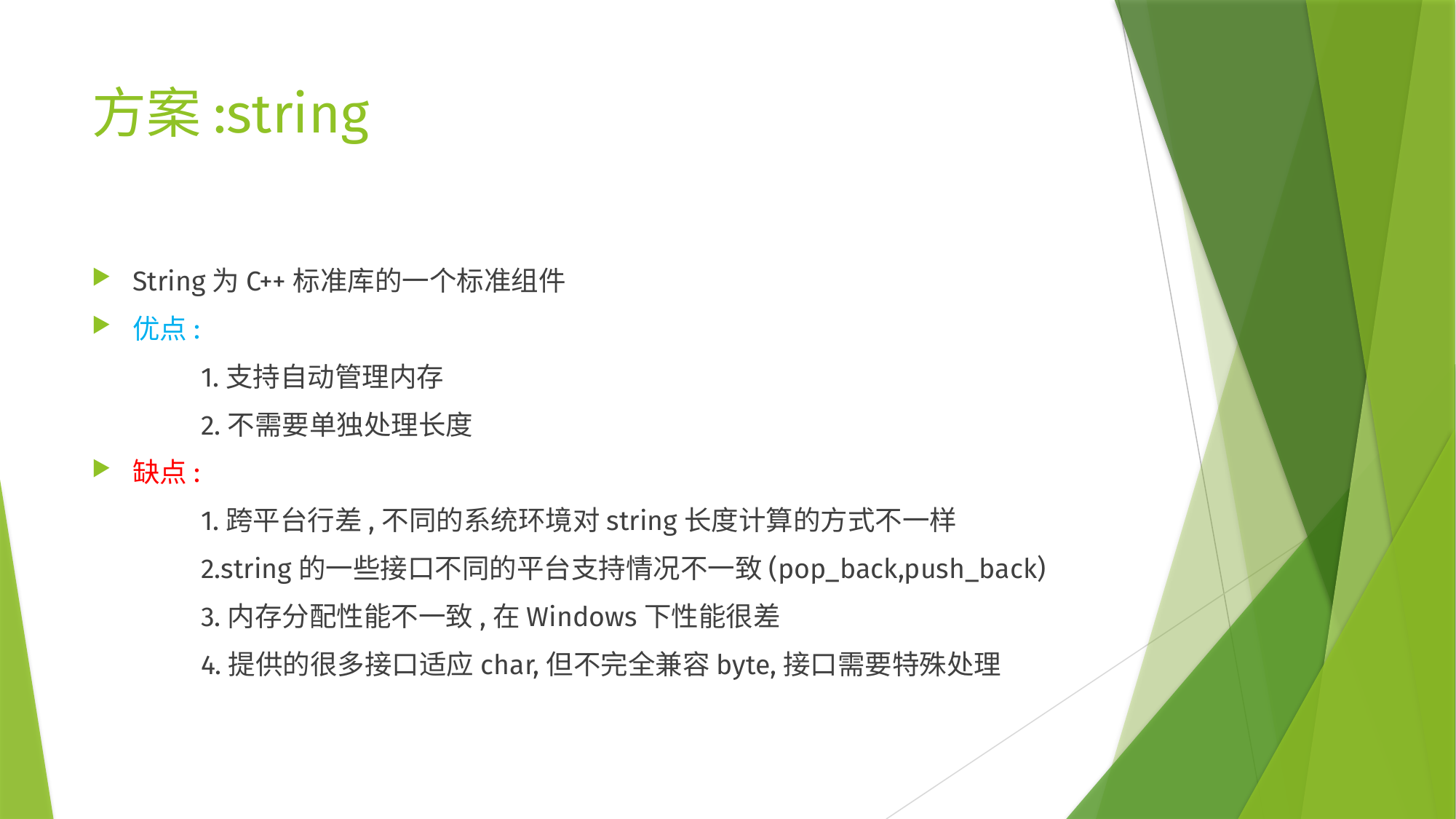

# 方案:string
String为C++标准库的一个标准组件
优点:
	1.支持自动管理内存
	2.不需要单独处理长度
缺点:
	1.跨平台行差,不同的系统环境对string长度计算的方式不一样
	2.string的一些接口不同的平台支持情况不一致(pop_back,push_back)
	3.内存分配性能不一致,在Windows下性能很差
	4.提供的很多接口适应char,但不完全兼容byte,接口需要特殊处理